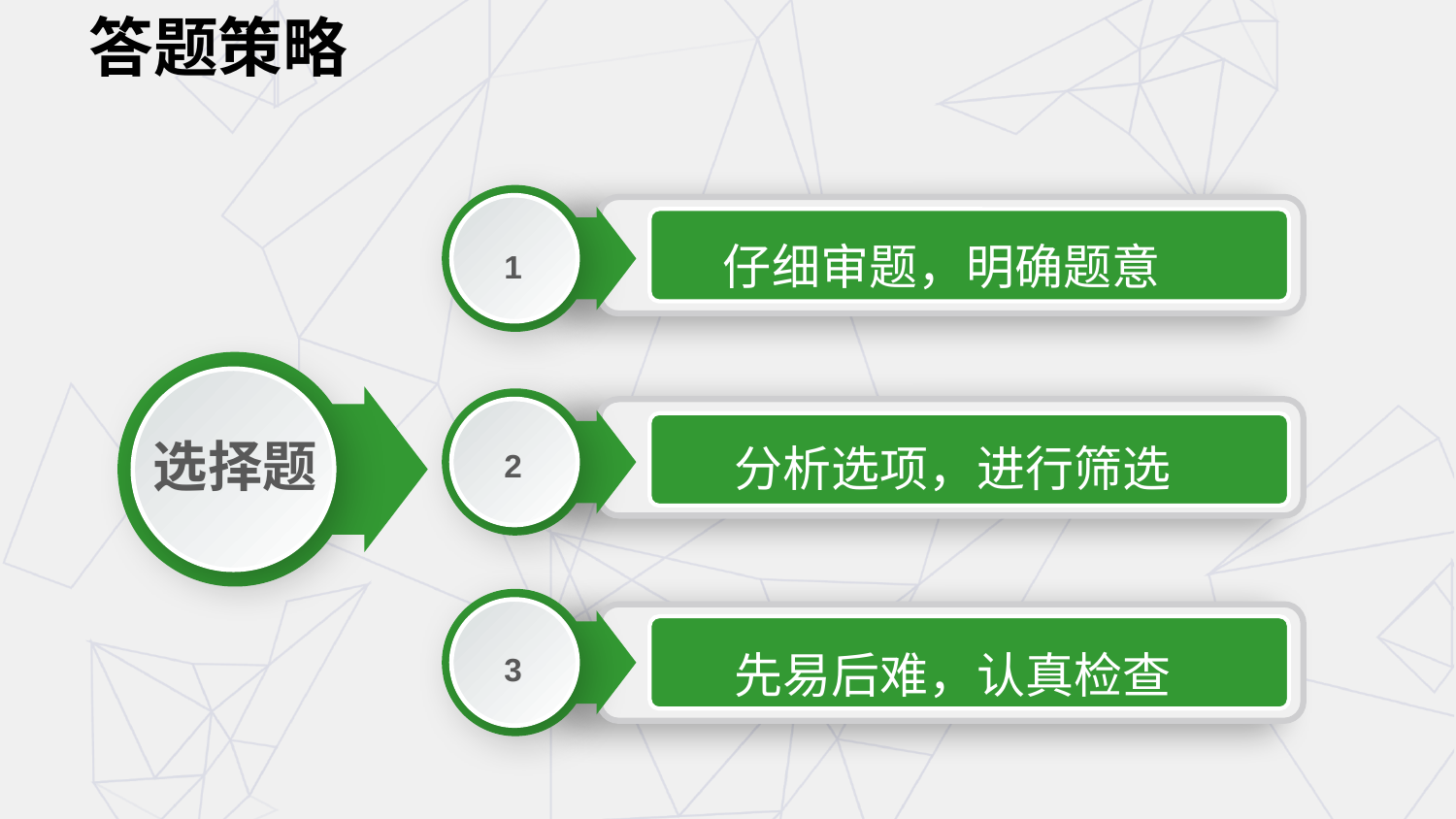

答题策略

   仔细审题，明确题意
1

    分析选项，进行筛选
选择题
2

    先易后难，认真检查
3